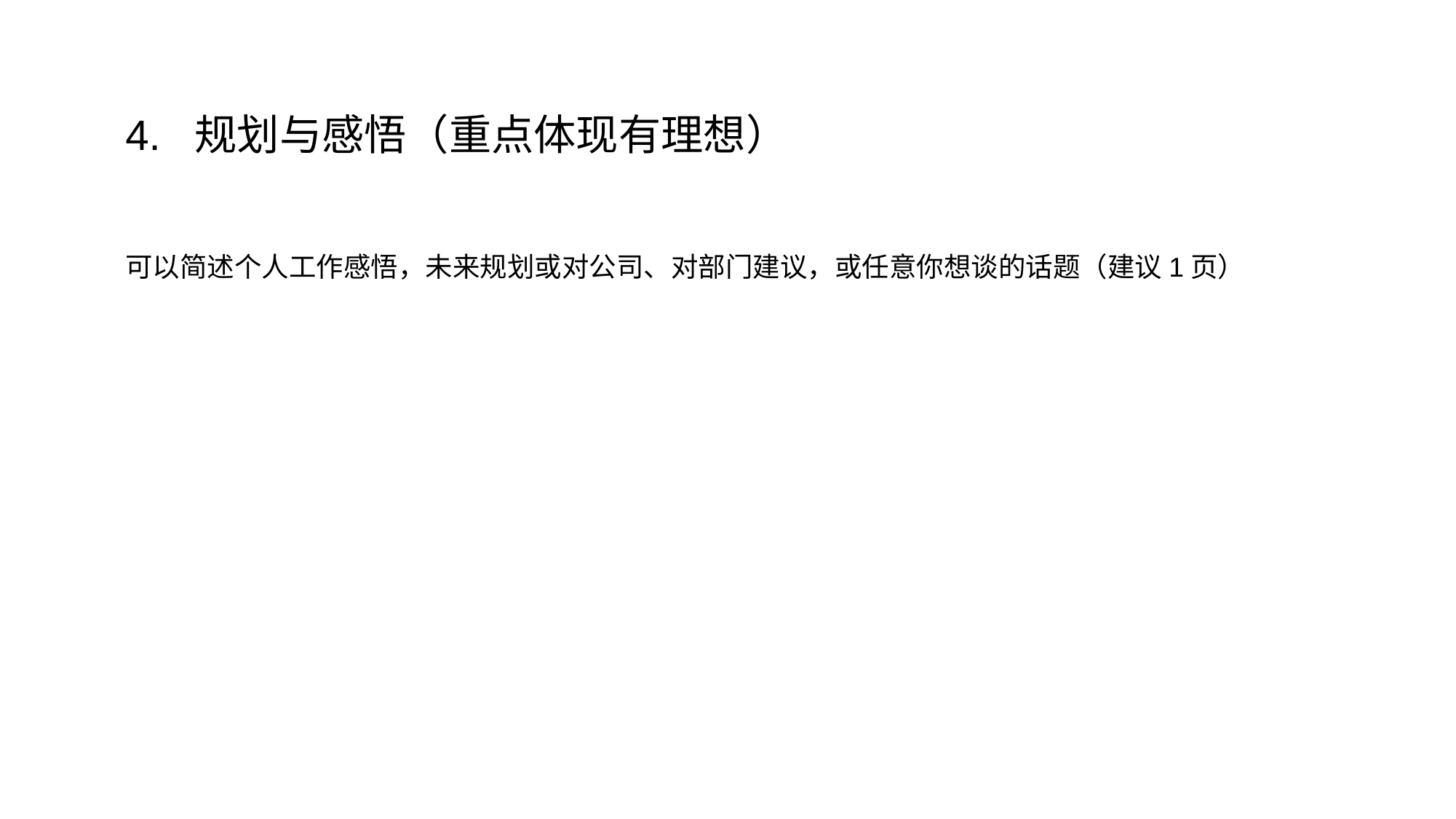

4.  规划与感悟（重点体现有理想）

可以简述个人工作感悟，未来规划或对公司、对部门建议，或任意你想谈的话题（建议1页）